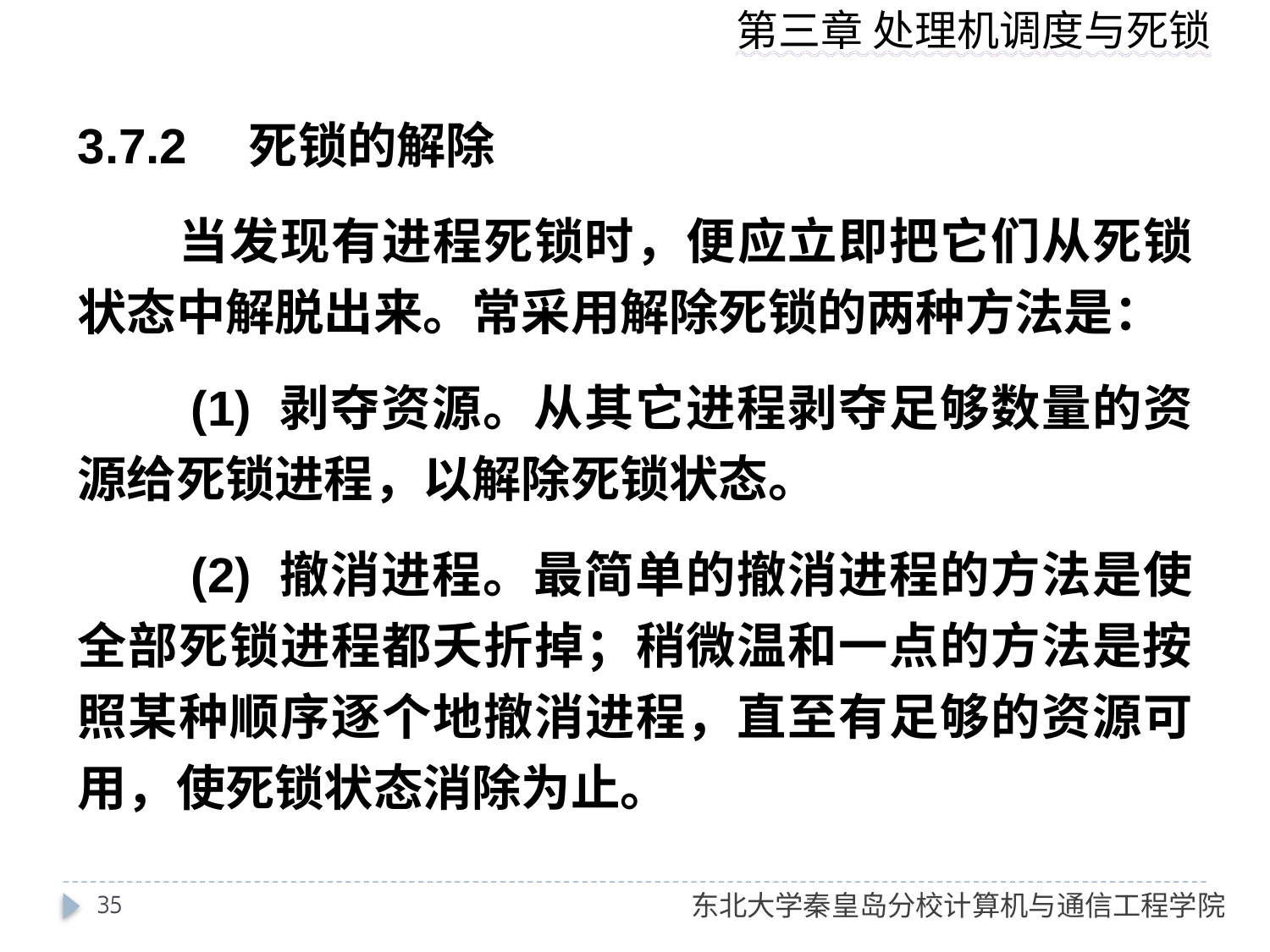

3.7.2　死锁的解除
　　当发现有进程死锁时，便应立即把它们从死锁状态中解脱出来。常采用解除死锁的两种方法是：
　　(1) 剥夺资源。从其它进程剥夺足够数量的资源给死锁进程，以解除死锁状态。
　　(2) 撤消进程。最简单的撤消进程的方法是使全部死锁进程都夭折掉；稍微温和一点的方法是按照某种顺序逐个地撤消进程，直至有足够的资源可用，使死锁状态消除为止。

35